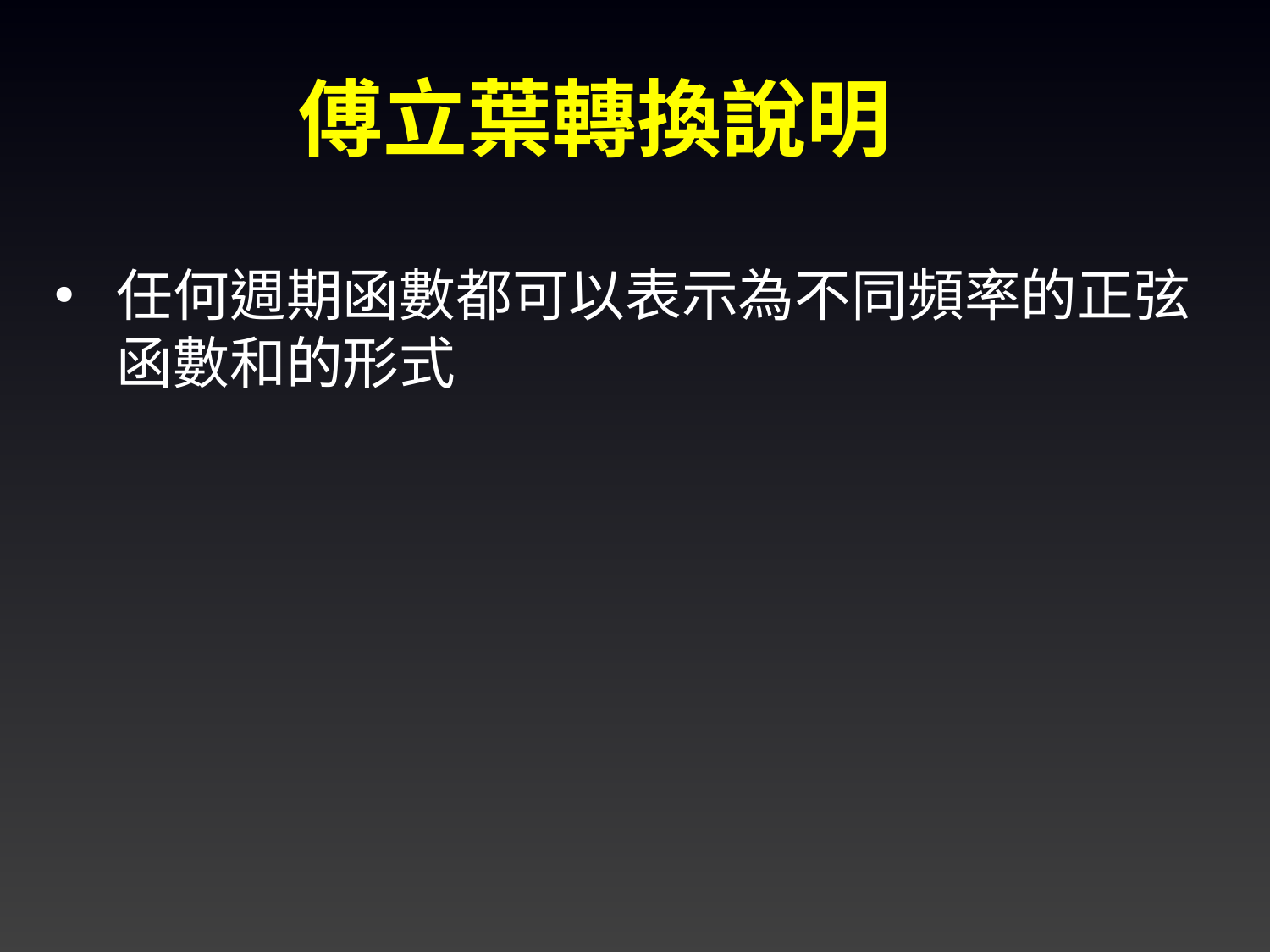

傅立葉轉換說明
任何週期函數都可以表示為不同頻率的正弦函數和的形式